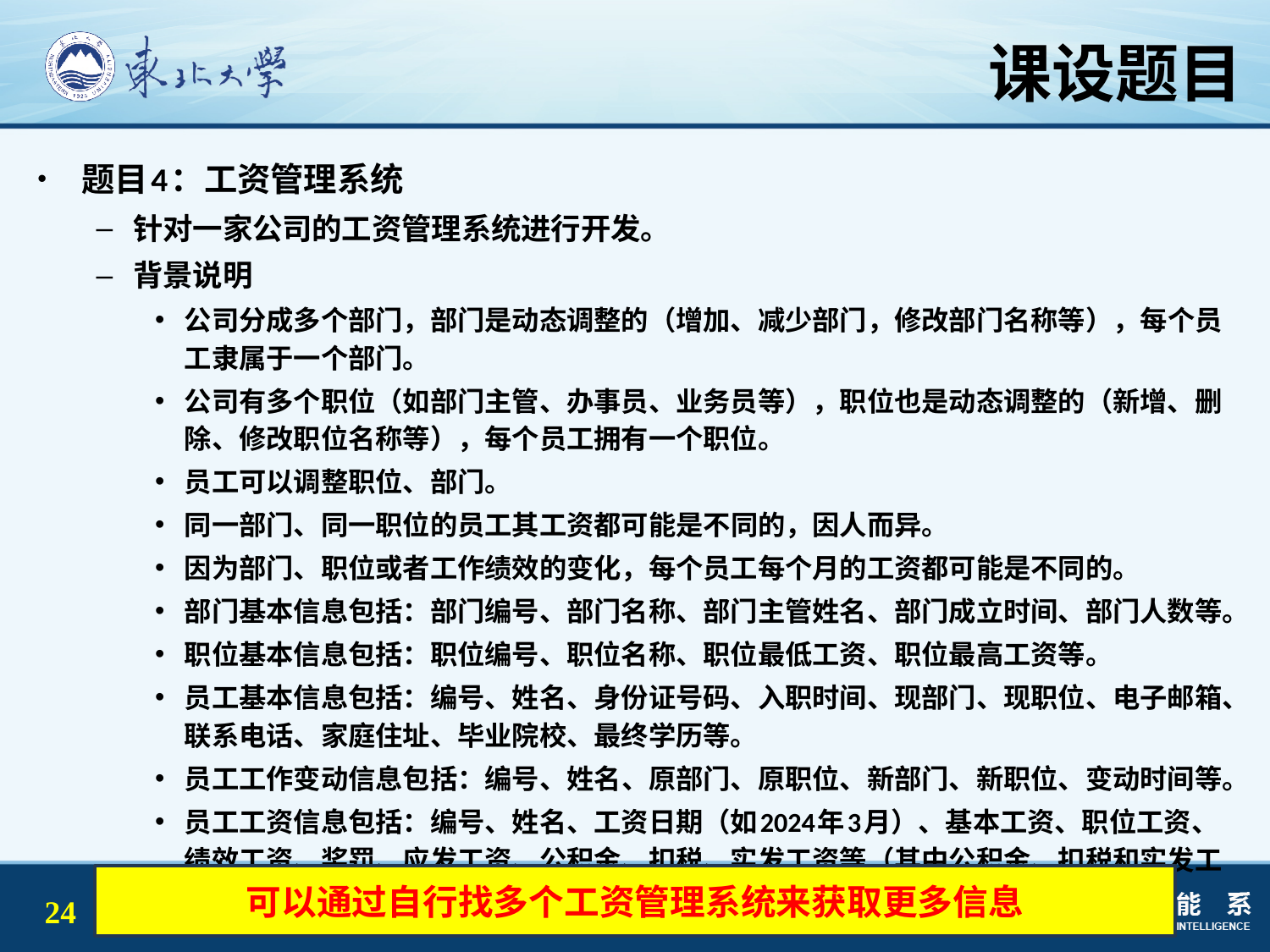

# 课设题目
题目4：工资管理系统
针对一家公司的工资管理系统进行开发。
背景说明
公司分成多个部门，部门是动态调整的（增加、减少部门，修改部门名称等），每个员工隶属于一个部门。
公司有多个职位（如部门主管、办事员、业务员等），职位也是动态调整的（新增、删除、修改职位名称等），每个员工拥有一个职位。
员工可以调整职位、部门。
同一部门、同一职位的员工其工资都可能是不同的，因人而异。
因为部门、职位或者工作绩效的变化，每个员工每个月的工资都可能是不同的。
部门基本信息包括：部门编号、部门名称、部门主管姓名、部门成立时间、部门人数等。
职位基本信息包括：职位编号、职位名称、职位最低工资、职位最高工资等。
员工基本信息包括：编号、姓名、身份证号码、入职时间、现部门、现职位、电子邮箱、联系电话、家庭住址、毕业院校、最终学历等。
员工工作变动信息包括：编号、姓名、原部门、原职位、新部门、新职位、变动时间等。
员工工资信息包括：编号、姓名、工资日期（如2024年3月）、基本工资、职位工资、绩效工资、奖罚、应发工资、公积金、扣税、实发工资等（其中公积金、扣税和实发工资可有由前几项计算得出）。
可以通过自行找多个工资管理系统来获取更多信息